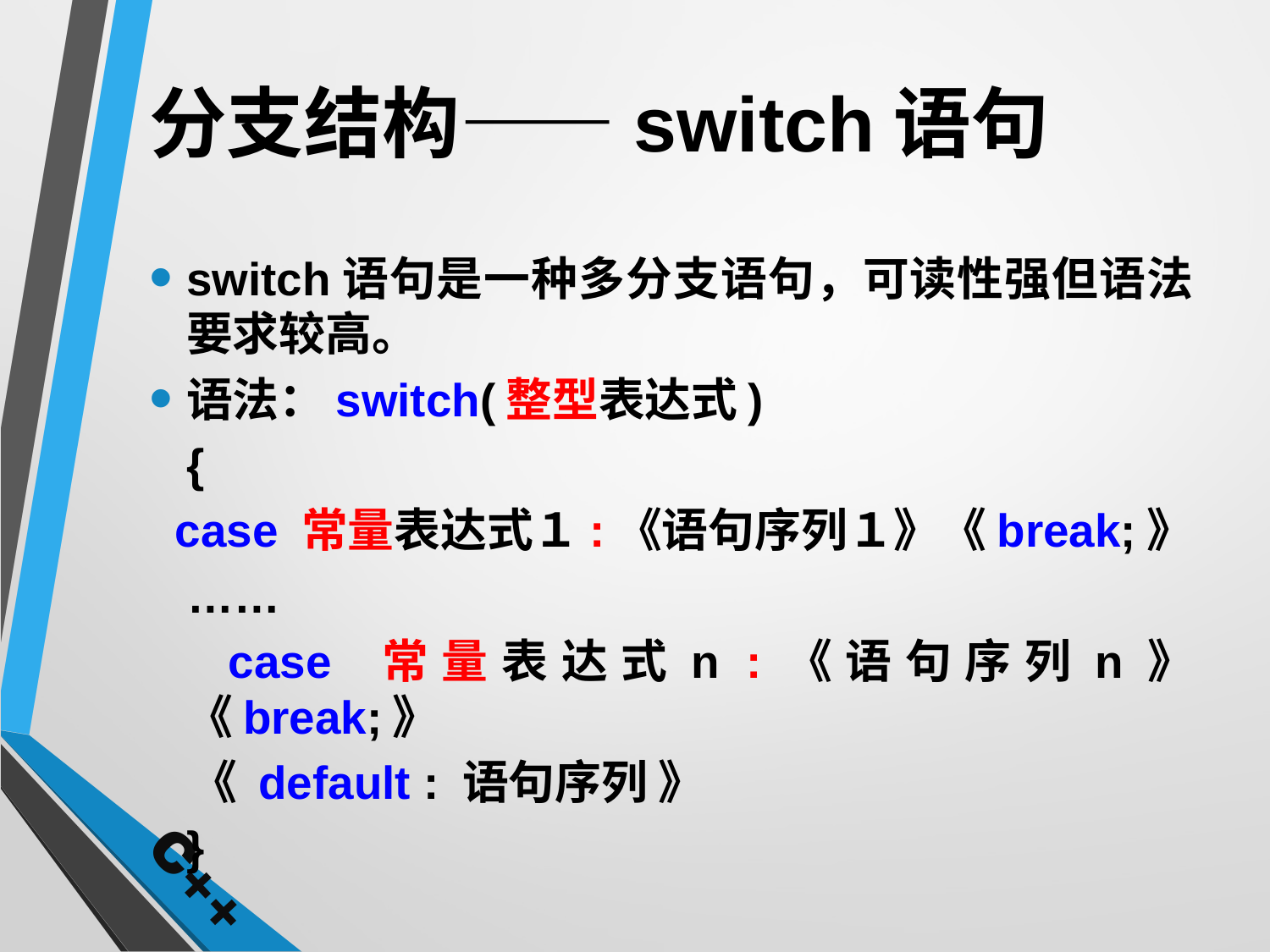

# 分支结构——switch语句
switch语句是一种多分支语句，可读性强但语法要求较高。
语法：switch(整型表达式)
	{
  case 常量表达式１:《语句序列１》《break;》
   ……
   case 常量表达式n :《语句序列n》《break;》
   《 default : 语句序列 》
	}